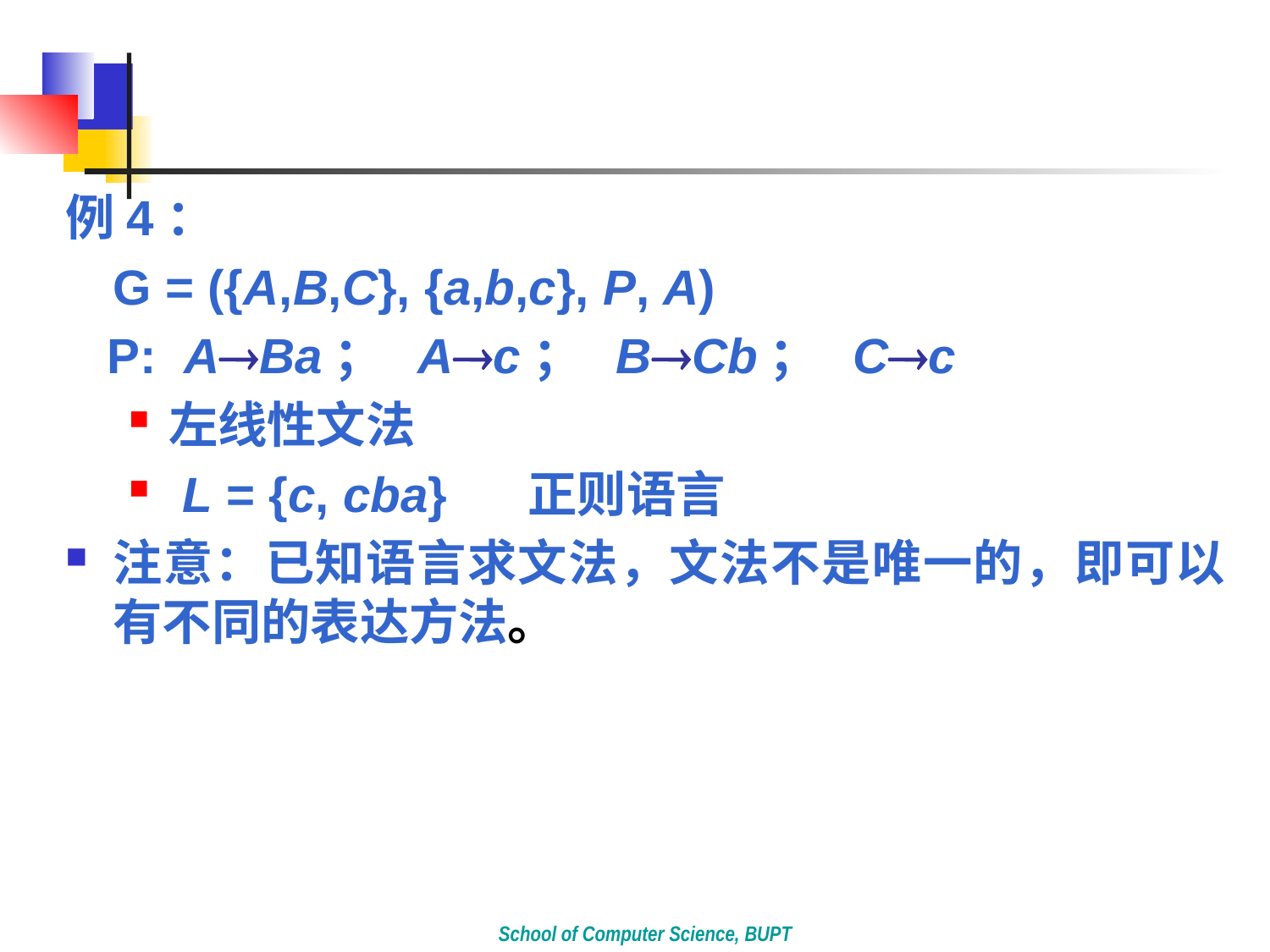

#
例4：
	G = ({A,B,C}, {a,b,c}, P, A)
   P:  A→Ba；  A→c；  B→Cb；  C→c
左线性文法
 L = {c, cba}     正则语言
注意：已知语言求文法，文法不是唯一的，即可以有不同的表达方法。

School of Computer Science, BUPT
47